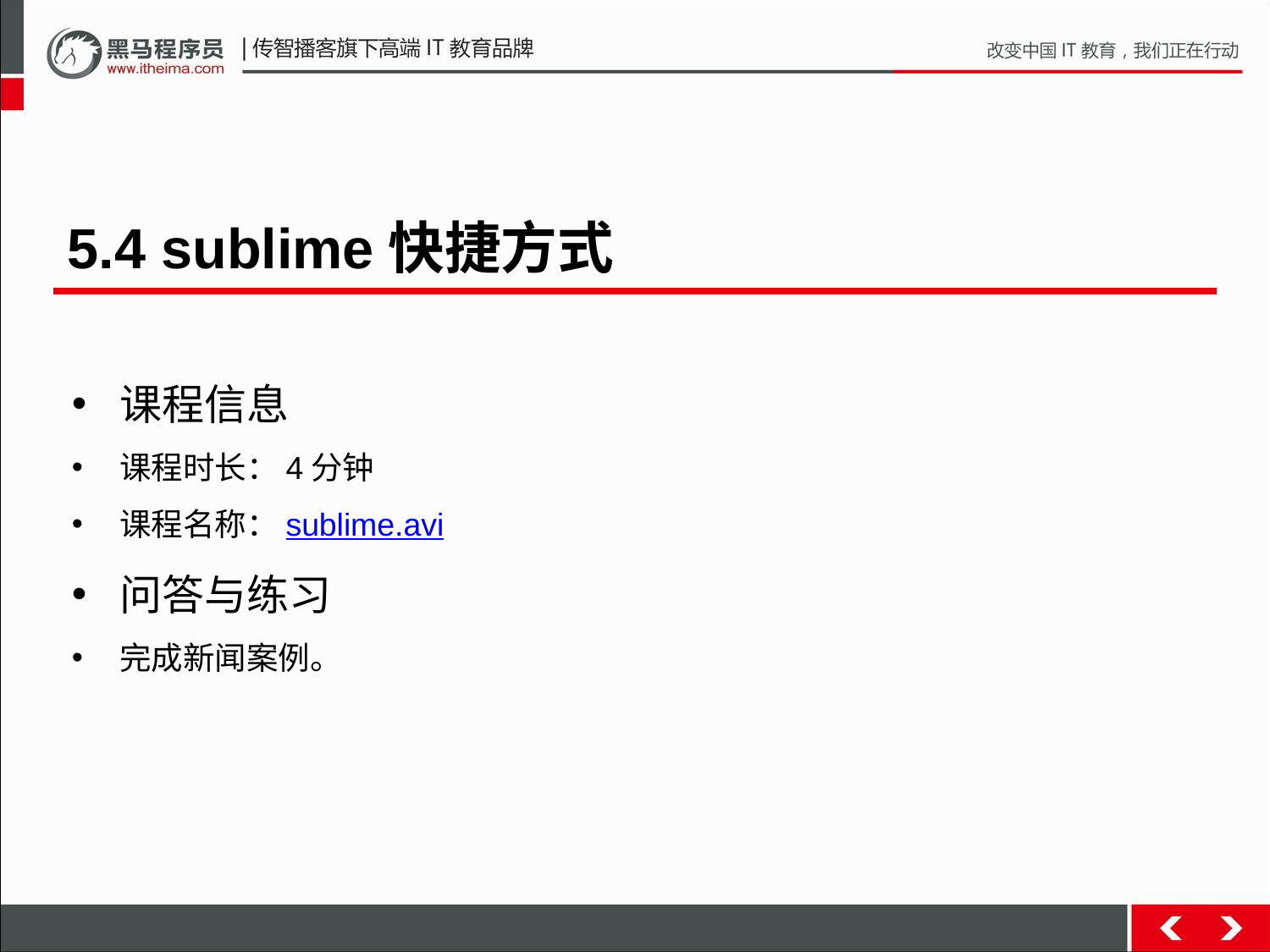

5.4 sublime快捷方式
课程信息
课程时长：4分钟
课程名称：sublime.avi
问答与练习
完成新闻案例。